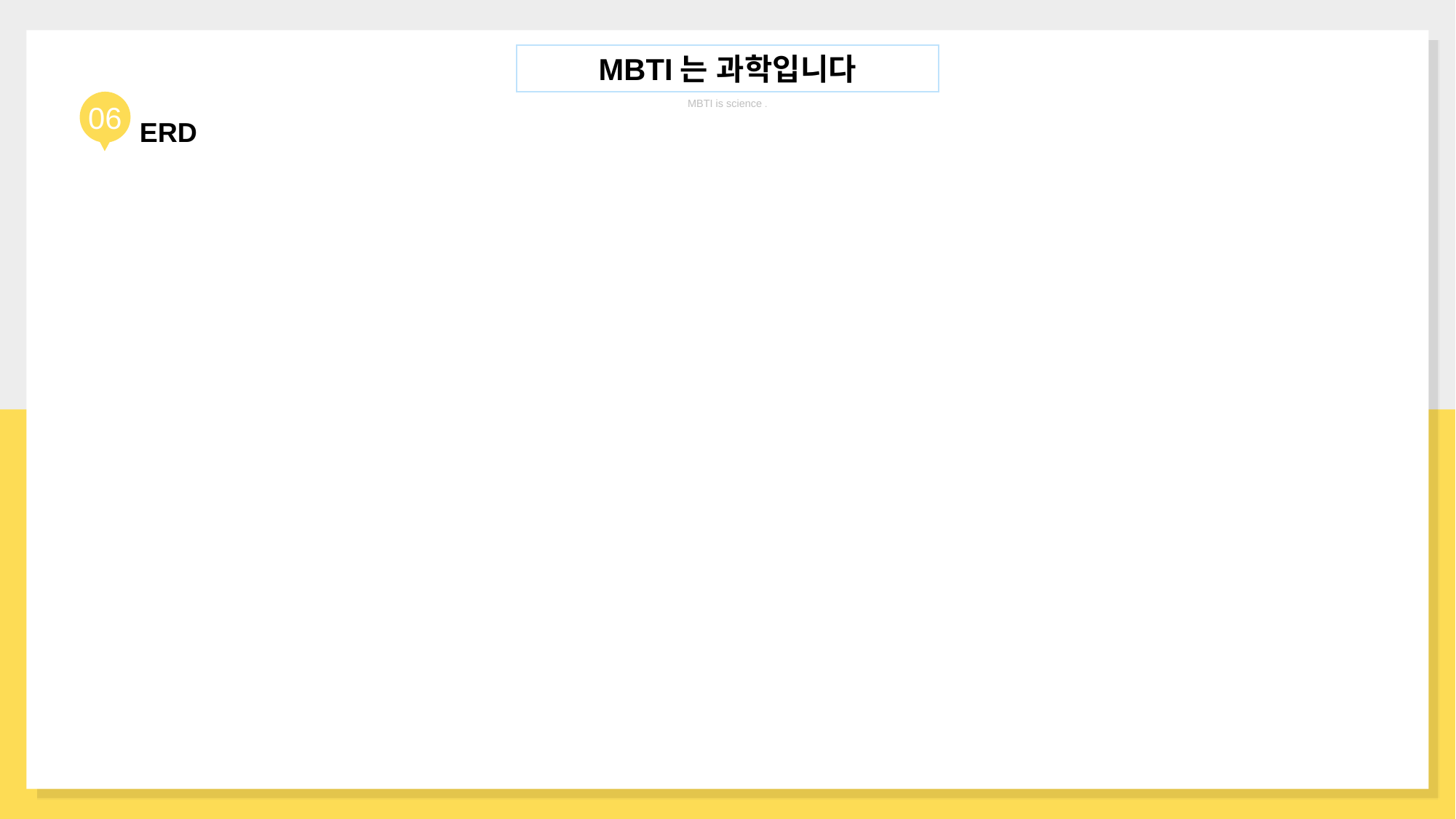

MBTI is science .
MBTI는 과학입니다
06
ERD